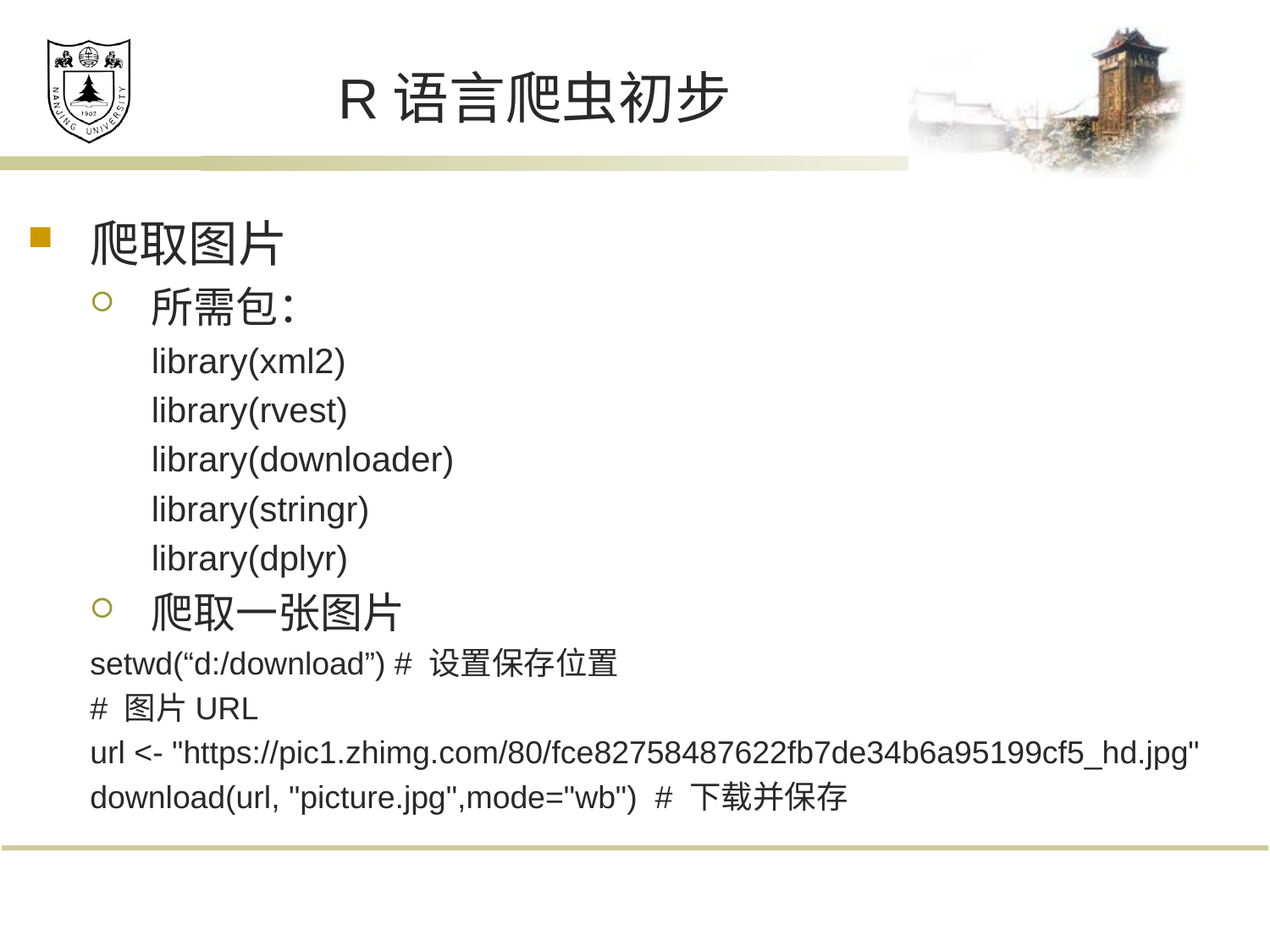

# R语言爬虫初步
爬取图片
所需包：
library(xml2)
library(rvest)
library(downloader)
library(stringr)
library(dplyr)
爬取一张图片
setwd(“d:/download”) # 设置保存位置
# 图片URL
url <- "https://pic1.zhimg.com/80/fce82758487622fb7de34b6a95199cf5_hd.jpg"
download(url, "picture.jpg",mode="wb")  # 下载并保存